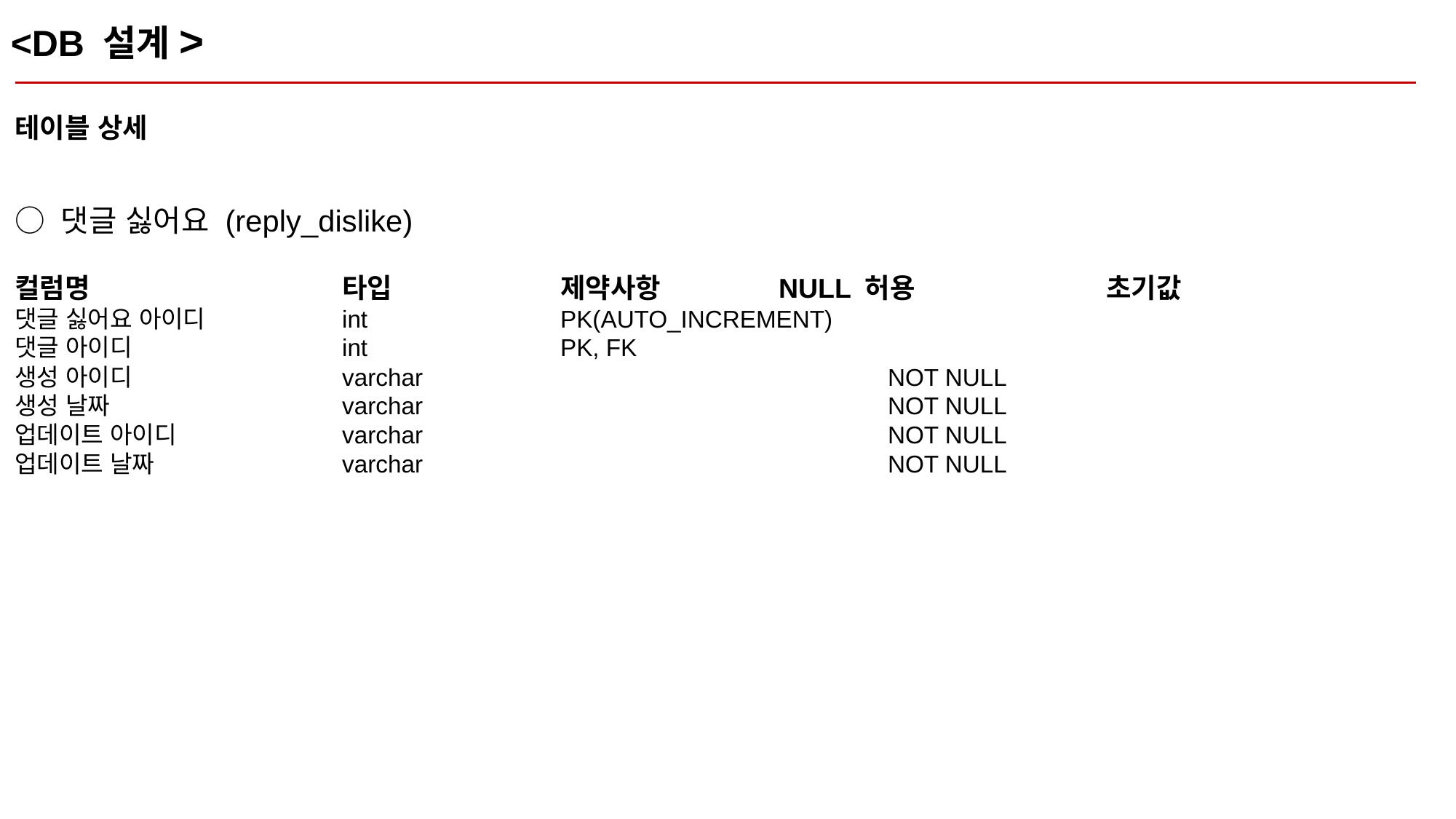

<DB 설계>
테이블 상세

○ 댓글 싫어요 (reply_dislike)

컬럼명			타입		제약사항		NULL 허용		초기값
댓글 싫어요 아이디		int		PK(AUTO_INCREMENT)
댓글 아이디		int		PK, FK
생성 아이디		varchar					NOT NULL
생성 날짜			varchar					NOT NULL
업데이트 아이디		varchar					NOT NULL
업데이트 날짜		varchar					NOT NULL